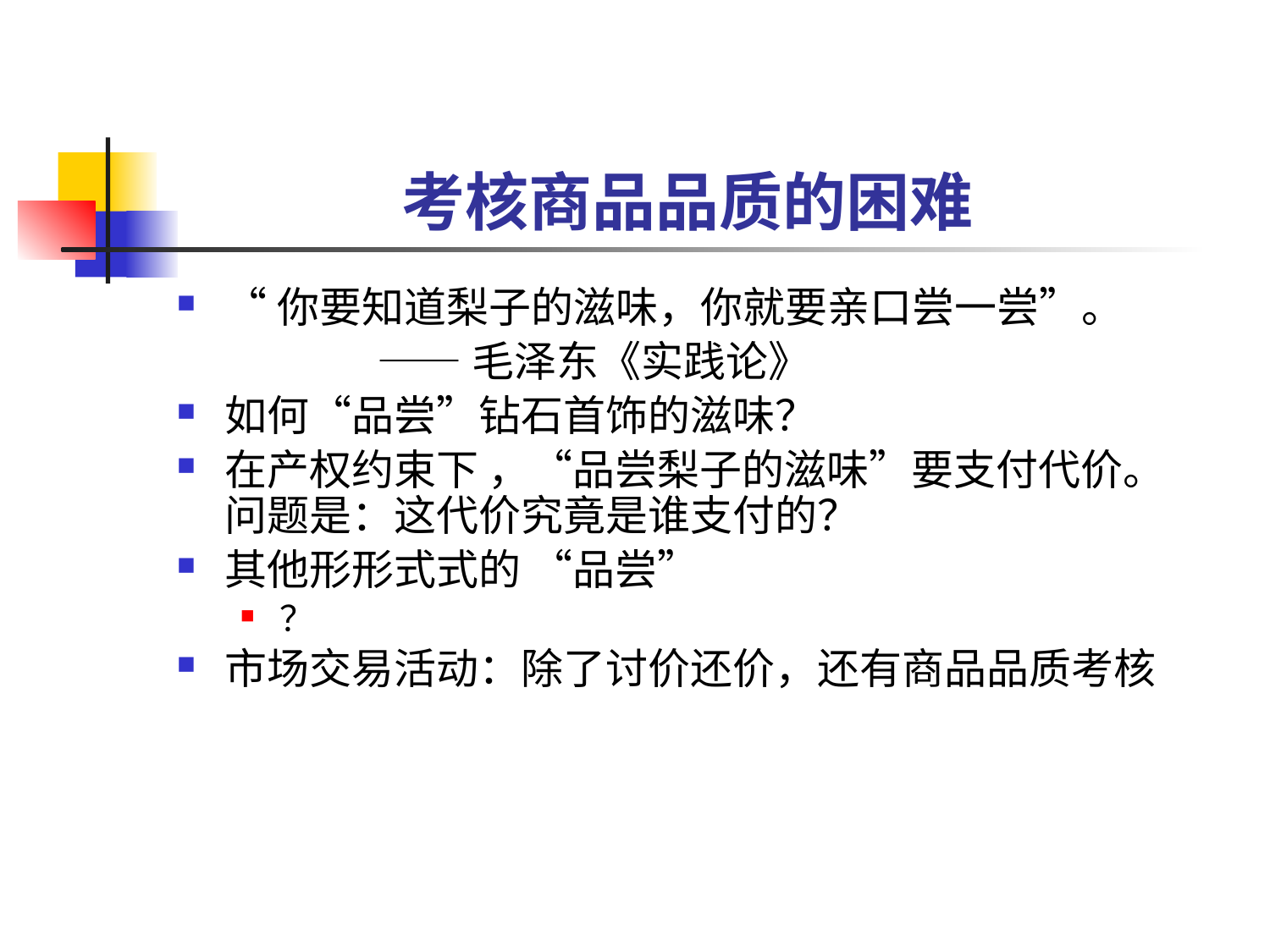

# 考核商品品质的困难
“你要知道梨子的滋味，你就要亲口尝一尝”。
                     ——毛泽东《实践论》
如何“品尝”钻石首饰的滋味？
在产权约束下 ，“品尝梨子的滋味”要支付代价。问题是：这代价究竟是谁支付的？
其他形形式式的 “品尝”
？
市场交易活动：除了讨价还价，还有商品品质考核